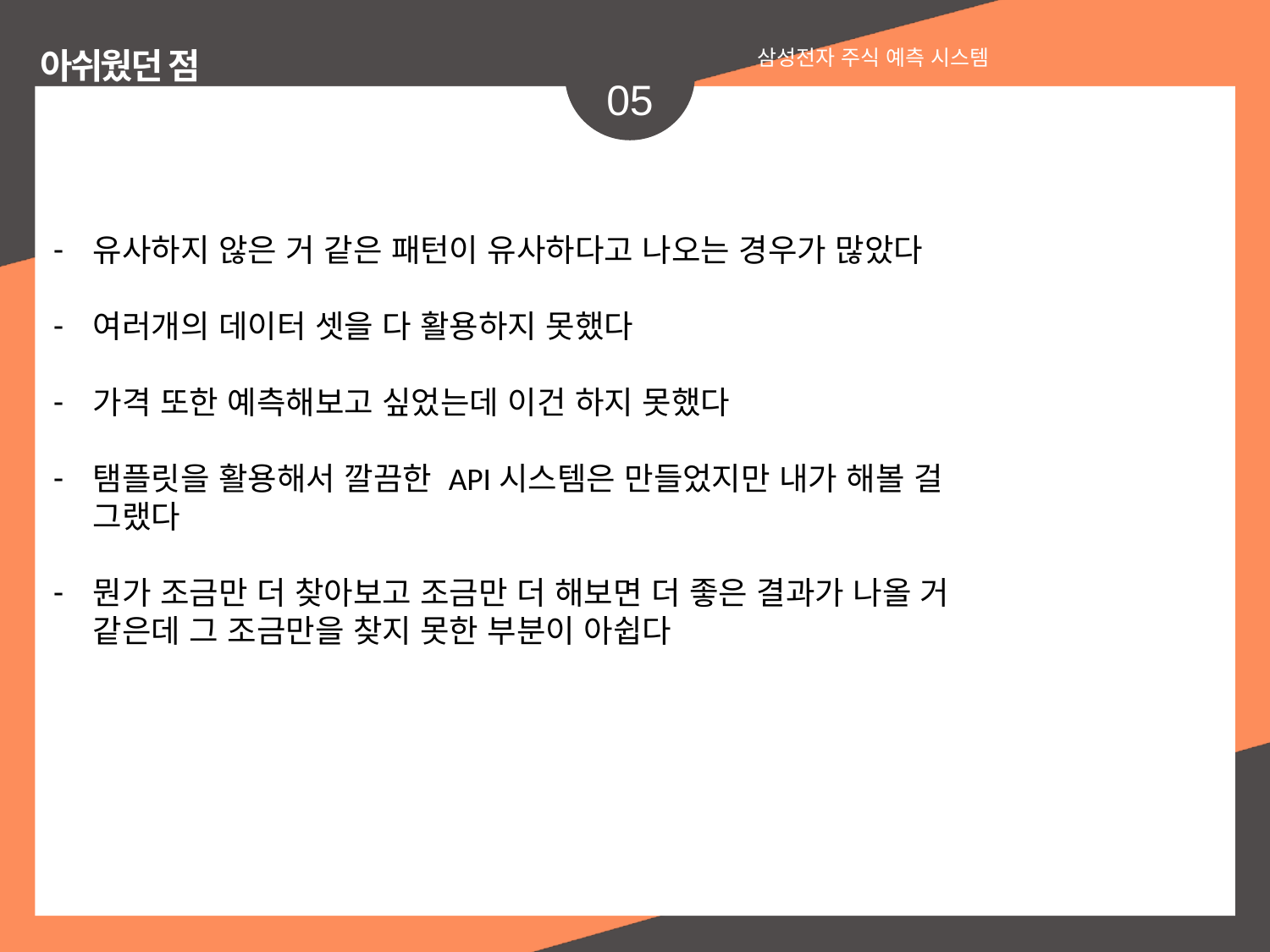

아쉬웠던 점
삼성전자 주식 예측 시스템
05

유사하지 않은 거 같은 패턴이 유사하다고 나오는 경우가 많았다

여러개의 데이터 셋을 다 활용하지 못했다

가격 또한 예측해보고 싶었는데 이건 하지 못했다

탬플릿을 활용해서 깔끔한 API시스템은 만들었지만 내가 해볼 걸 그랬다

뭔가 조금만 더 찾아보고 조금만 더 해보면 더 좋은 결과가 나올 거 같은데 그 조금만을 찾지 못한 부분이 아쉽다